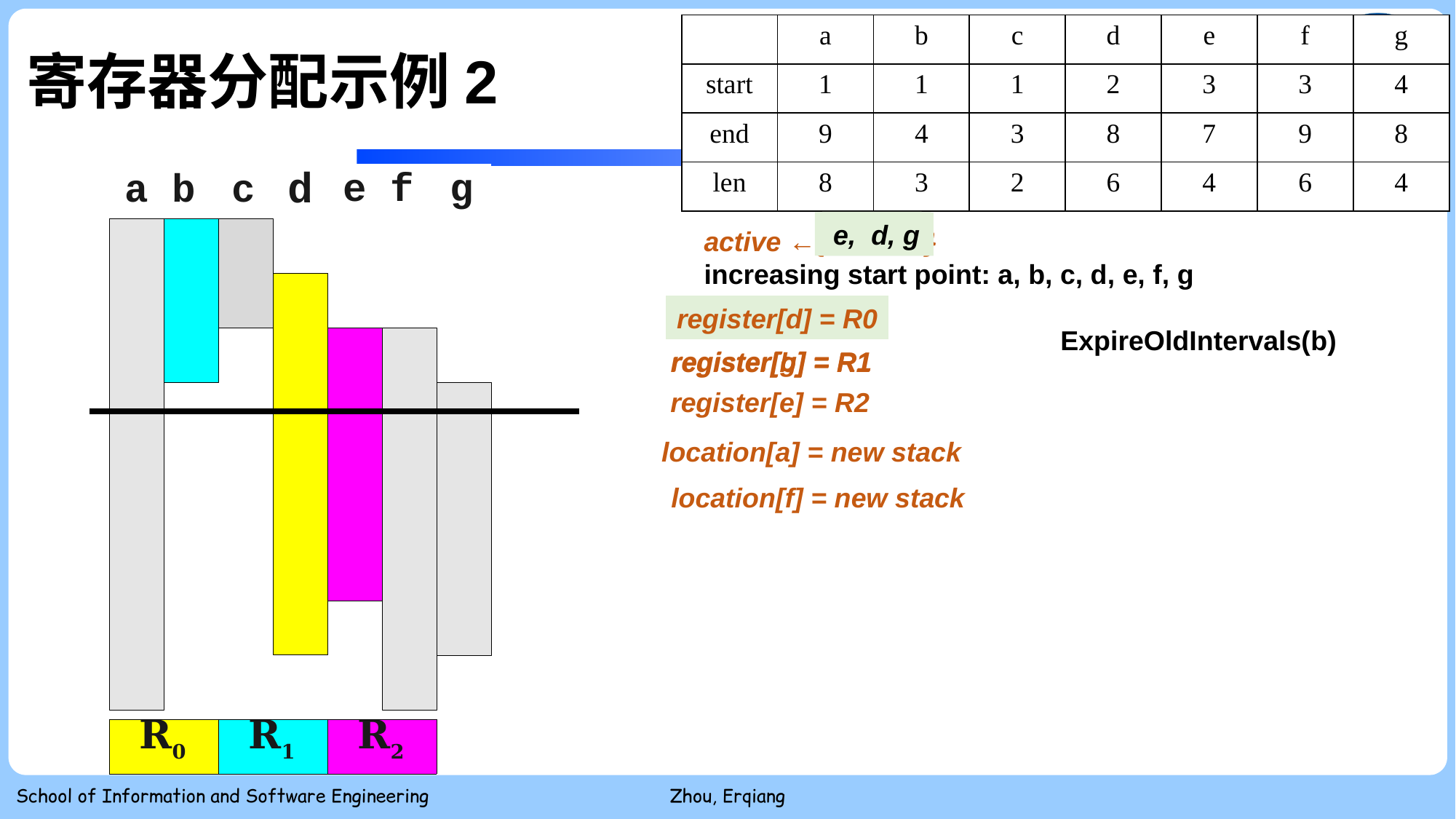

|  | a | b | c | d | e | f | g |
| --- | --- | --- | --- | --- | --- | --- | --- |
| start | 1 | 1 | 1 | 2 | 3 | 3 | 4 |
| end | 9 | 4 | 3 | 8 | 7 | 9 | 8 |
| len | 8 | 3 | 2 | 6 | 4 | 6 | 4 |
# 寄存器分配示例2
d
e f g
a b c

b
b
b
b
b
b
  e,  d,
 e,  d, g
 b, e, d,

active ←{             }
increasing start point: a, b, c, d, e, f, g

register[a] = R0
register[d] = R0
ExpireOldIntervals(b)

register[g] = R1
register[b] = R1
register[e] = R2

location[a] = new stack
location[f] = new stack
| R0 | R1 | R2 |
| --- | --- | --- |
School of Information and Software Engineering
Zhou, Erqiang
38